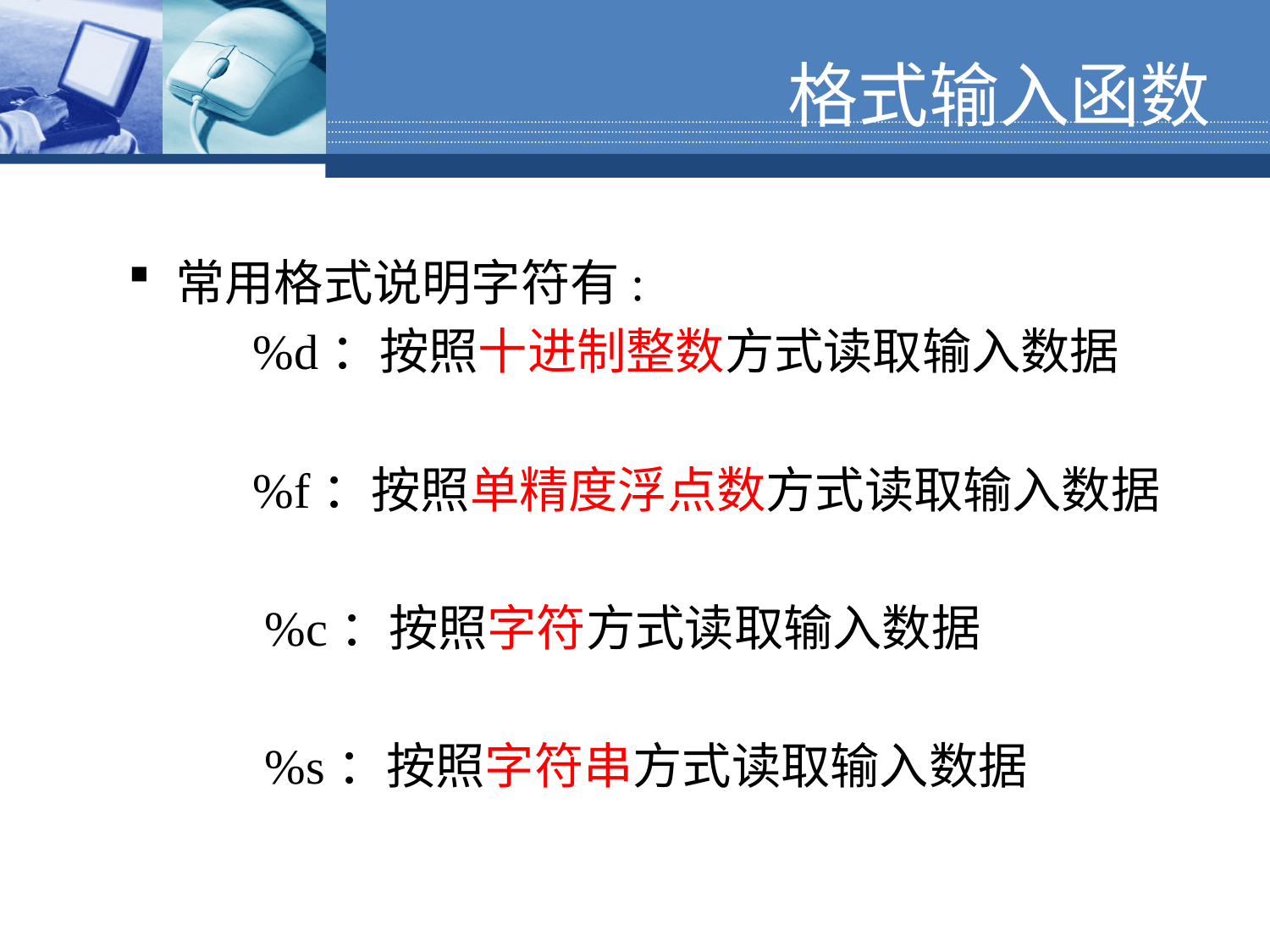

格式输入函数
# 常用格式说明字符有:
     %d：按照十进制整数方式读取输入数据

     %f：按照单精度浮点数方式读取输入数据

      %c：按照字符方式读取输入数据

      %s：按照字符串方式读取输入数据